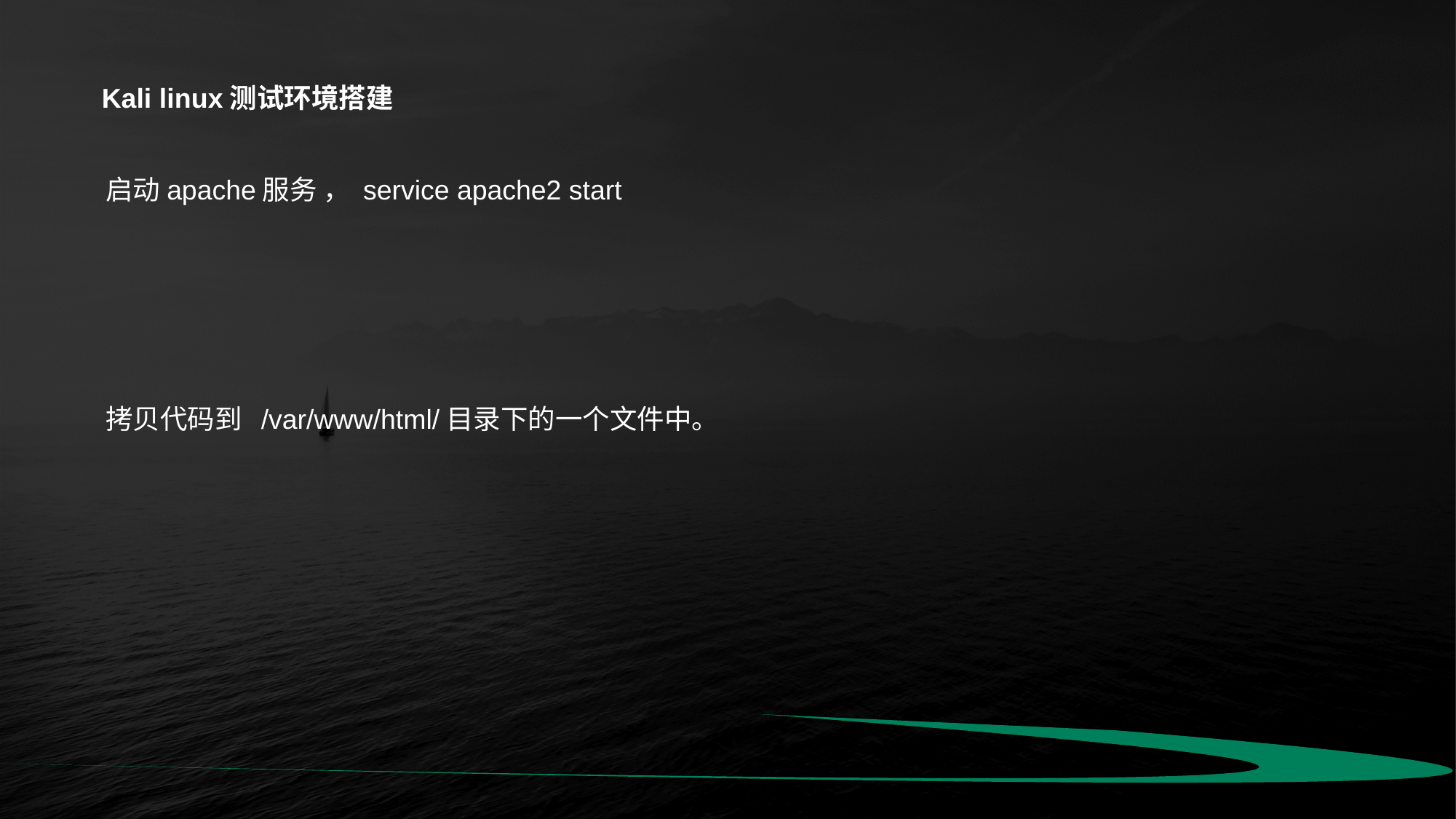

Kali linux测试环境搭建
启动apache服务 ， service apache2 start
拷贝代码到  /var/www/html/目录下的一个文件中。